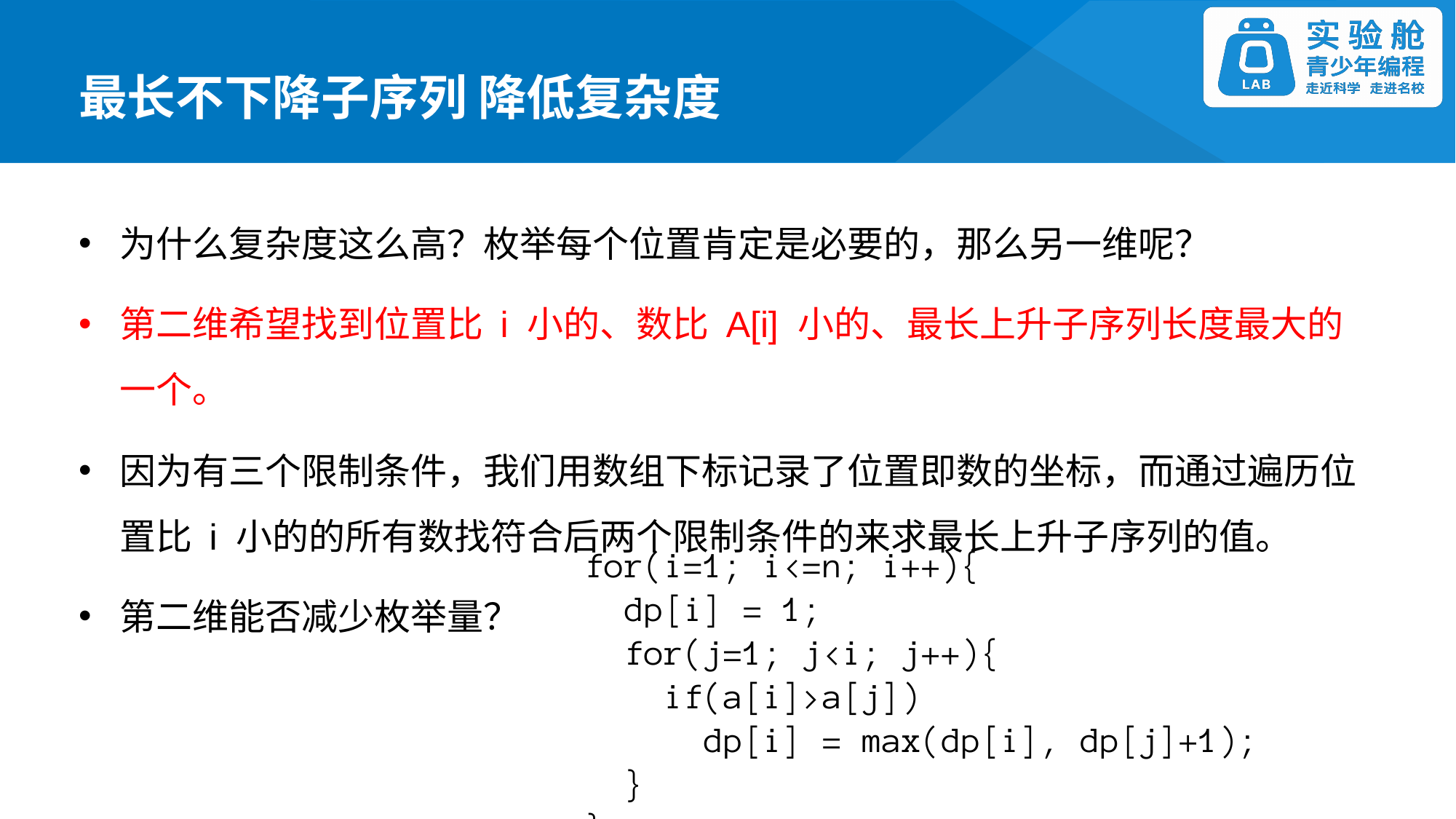

最长不下降子序列 降低复杂度
为什么复杂度这么高？枚举每个位置肯定是必要的，那么另一维呢？
第二维希望找到位置比 i 小的、数比 A[i] 小的、最长上升子序列长度最大的一个。
因为有三个限制条件，我们用数组下标记录了位置即数的坐标，而通过遍历位置比 i 小的的所有数找符合后两个限制条件的来求最长上升子序列的值。
第二维能否减少枚举量？
for(i=1; i<=n; i++){
  dp[i] = 1;
  for(j=1; j<i; j++){
    if(a[i]>a[j])
      dp[i] = max(dp[i], dp[j]+1);
  }
}